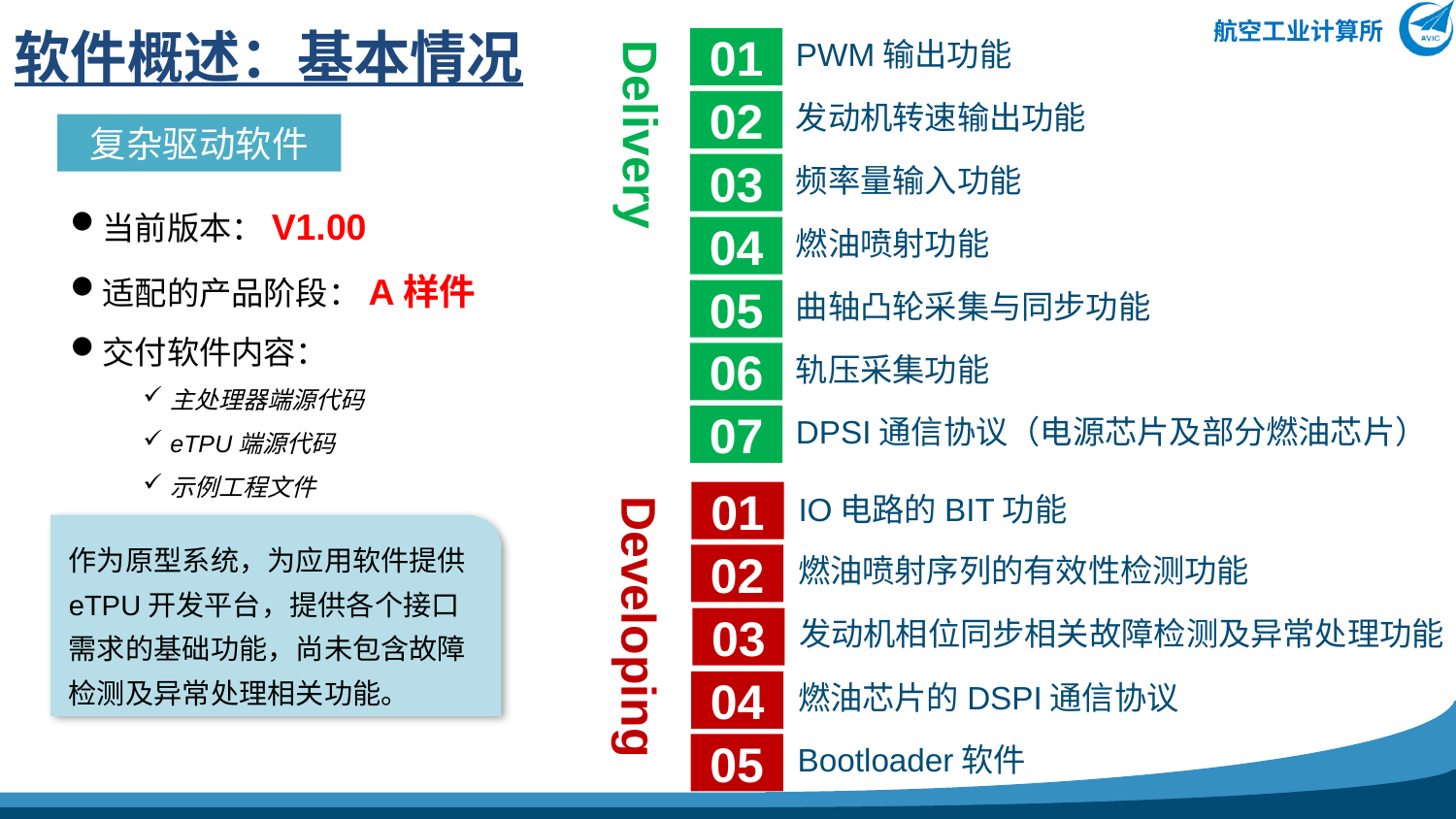

软件概述：基本情况
Delivery
PWM输出功能
01
发动机转速输出功能
02
频率量输入功能
03
燃油喷射功能
04
曲轴凸轮采集与同步功能
05
轨压采集功能
06
DPSI通信协议（电源芯片及部分燃油芯片）
07
Developing
01
IO电路的BIT功能
燃油喷射序列的有效性检测功能
02
发动机相位同步相关故障检测及异常处理功能
03
燃油芯片的DSPI通信协议
04
Bootloader软件
05
复杂驱动软件
当前版本：V1.00
适配的产品阶段：A样件
交付软件内容：
主处理器端源代码
eTPU端源代码
示例工程文件

作为原型系统，为应用软件提供eTPU开发平台，提供各个接口需求的基础功能，尚未包含故障检测及异常处理相关功能。